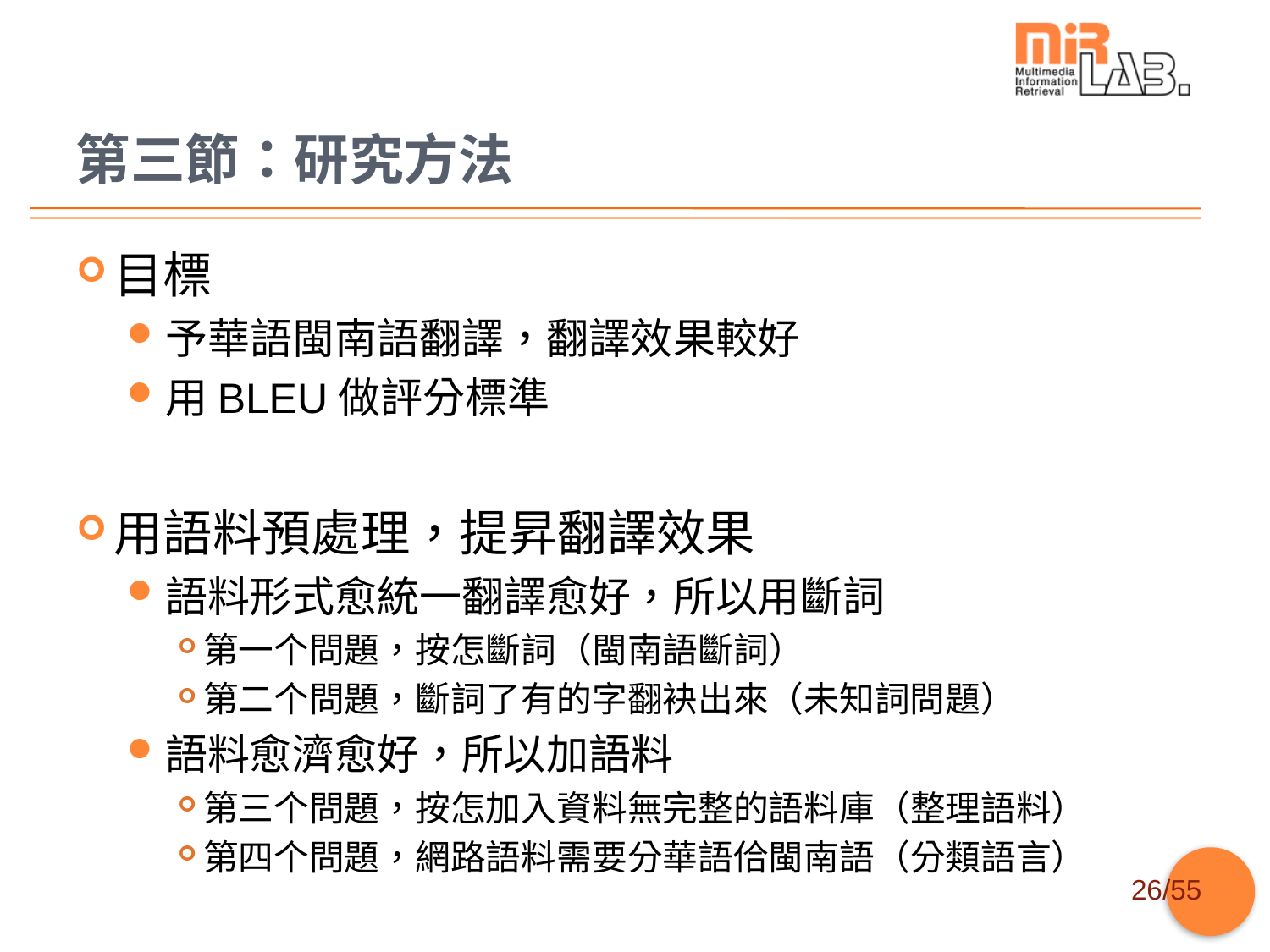

# 第三節：研究方法
目標
予華語閩南語翻譯，翻譯效果較好
用BLEU做評分標準

用語料預處理，提昇翻譯效果
語料形式愈統一翻譯愈好，所以用斷詞
第一个問題，按怎斷詞（閩南語斷詞）
第二个問題，斷詞了有的字翻袂出來（未知詞問題）
語料愈濟愈好，所以加語料
第三个問題，按怎加入資料無完整的語料庫（整理語料）
第四个問題，網路語料需要分華語佮閩南語（分類語言）